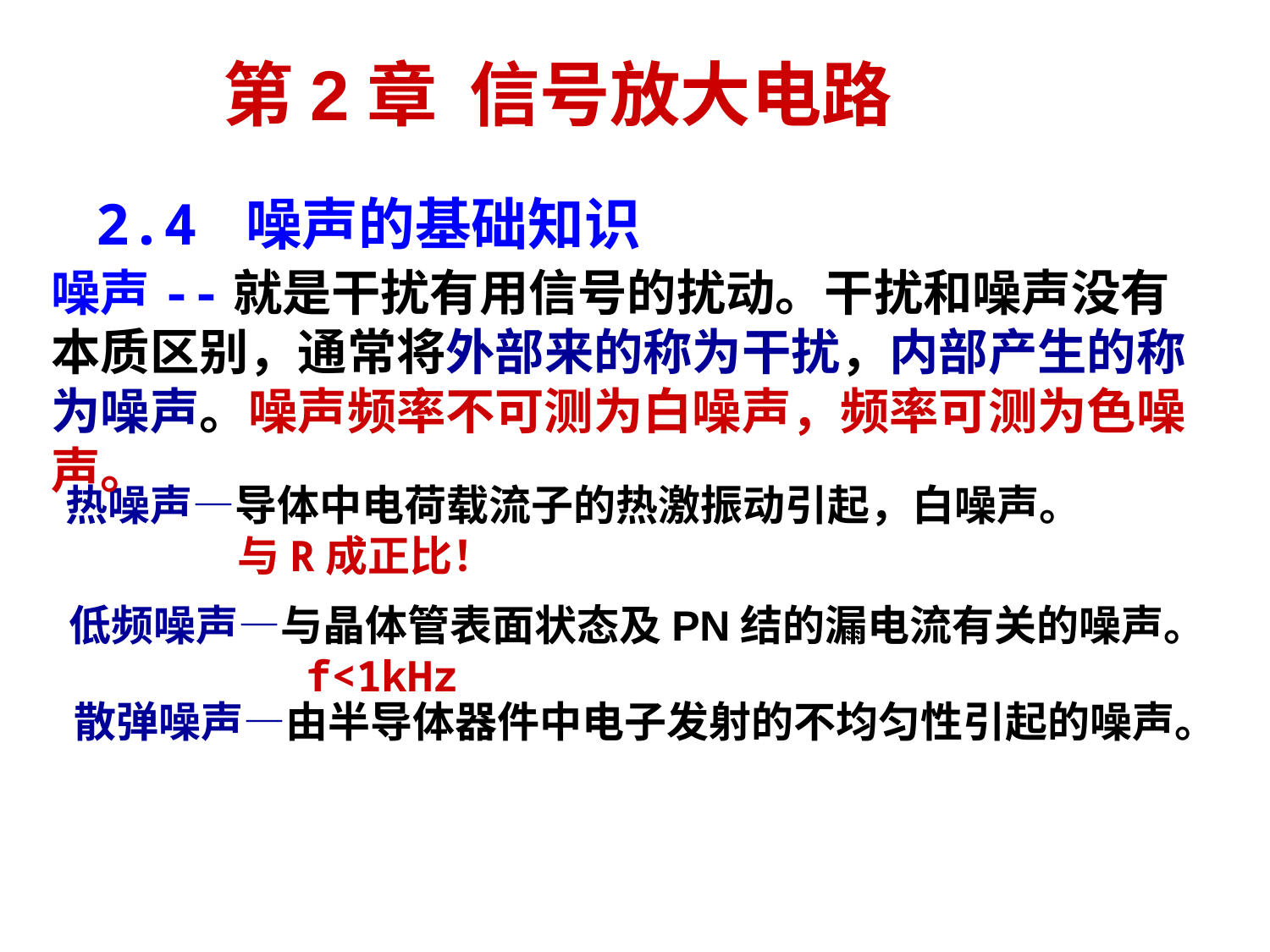

第2章  信号放大电路
2.4 噪声的基础知识
噪声--就是干扰有用信号的扰动。干扰和噪声没有本质区别，通常将外部来的称为干扰，内部产生的称为噪声。噪声频率不可测为白噪声，频率可测为色噪声。
热噪声—导体中电荷载流子的热激振动引起，白噪声。
                 与R成正比！
低频噪声—与晶体管表面状态及PN结的漏电流有关的噪声。
                    f<1kHz
散弹噪声—由半导体器件中电子发射的不均匀性引起的噪声。